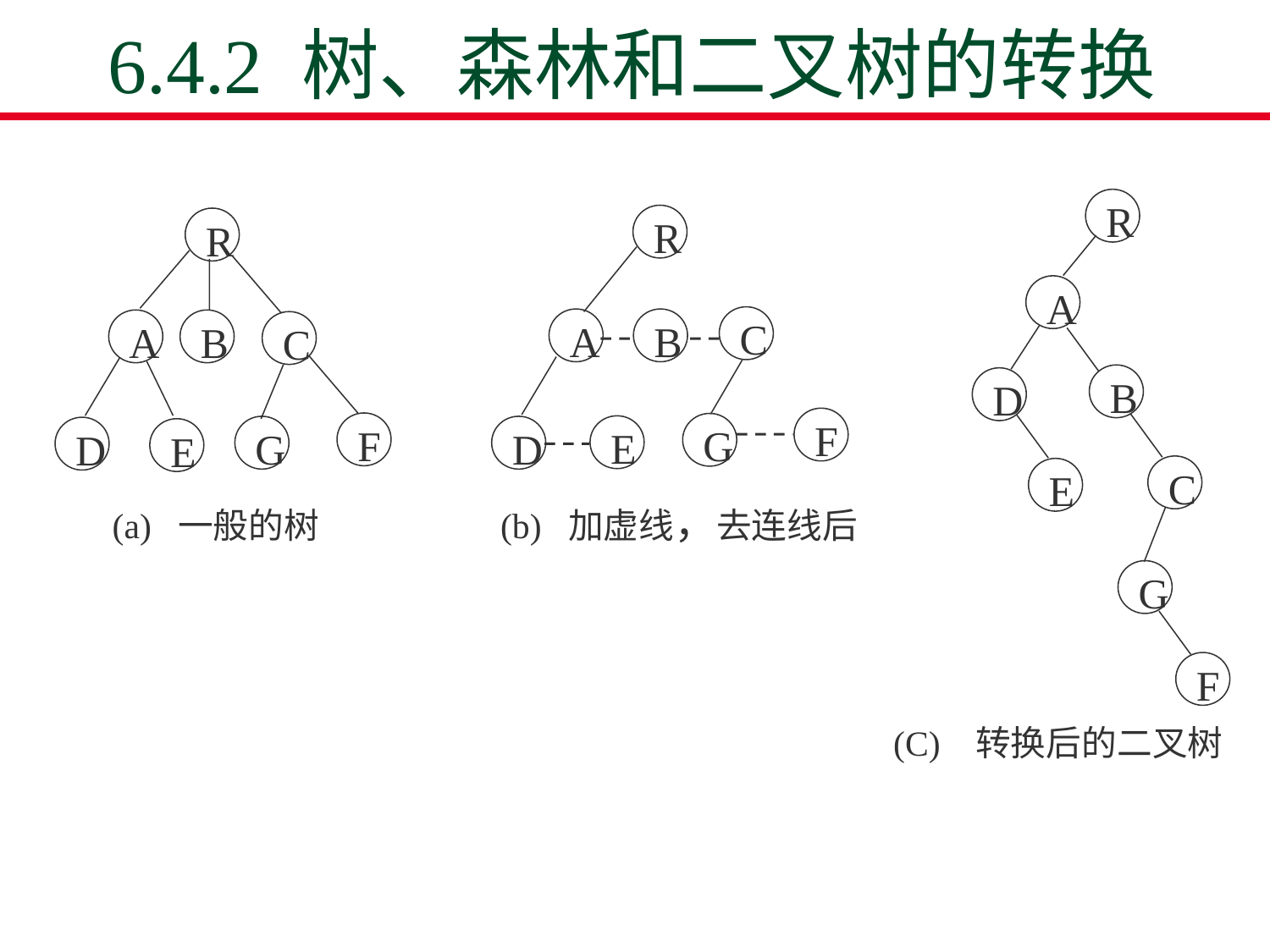

# 6.4.2 树、森林和二叉树的转换
R

A

B
D

C
E

G

F
(C)   转换后的二叉树
R

C
A
B

F
G
E
D

(b)  加虚线，去连线后
R

A
B
C

F
G
D
E
(a)  一般的树